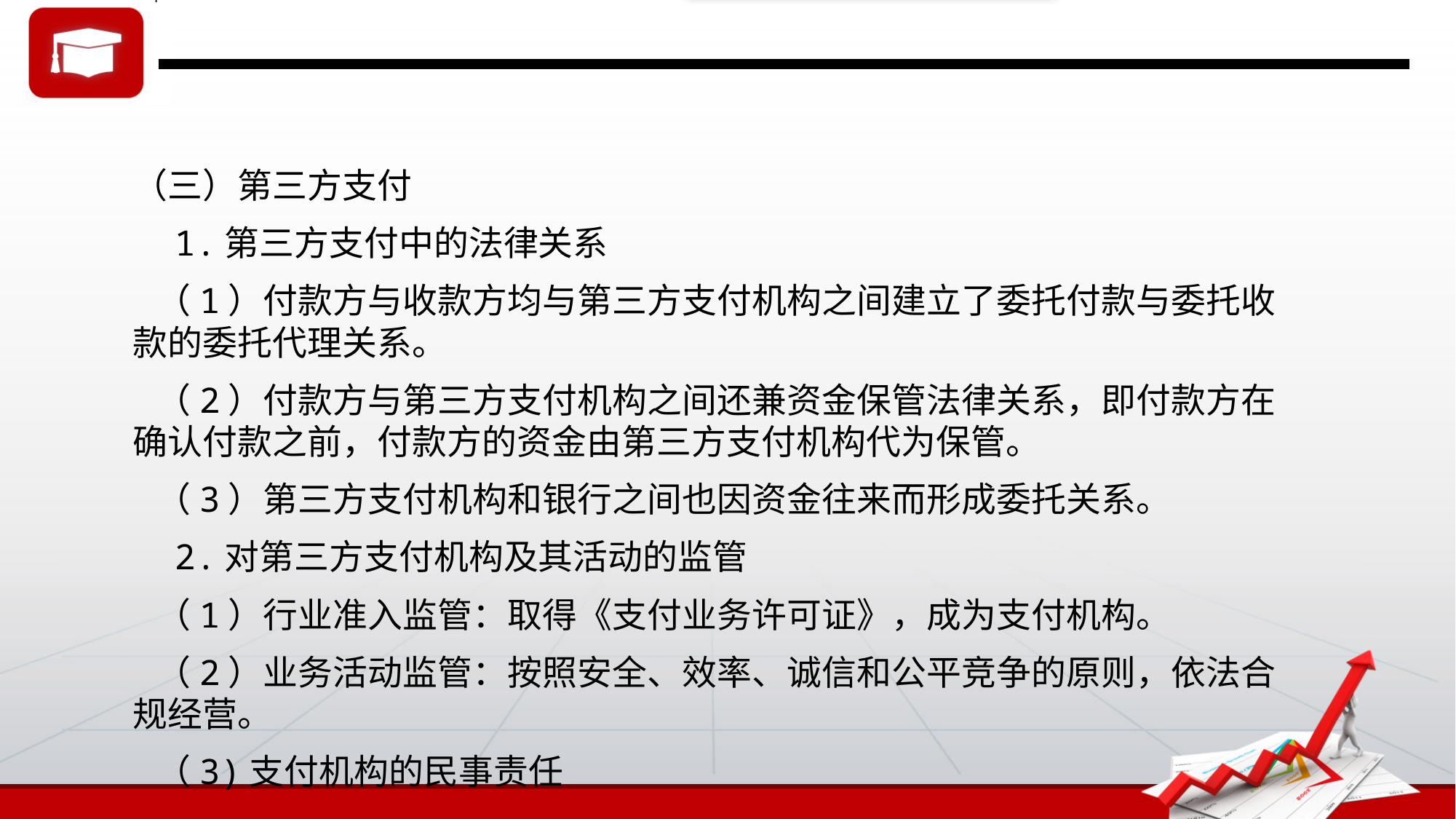

（三）第三方支付
  1.第三方支付中的法律关系
  （1）付款方与收款方均与第三方支付机构之间建立了委托付款与委托收款的委托代理关系。
  （2）付款方与第三方支付机构之间还兼资金保管法律关系，即付款方在确认付款之前，付款方的资金由第三方支付机构代为保管。
  （3）第三方支付机构和银行之间也因资金往来而形成委托关系。
  2.对第三方支付机构及其活动的监管
  （1）行业准入监管：取得《支付业务许可证》，成为支付机构。
  （2）业务活动监管：按照安全、效率、诚信和公平竞争的原则，依法合规经营。
  （3)支付机构的民事责任